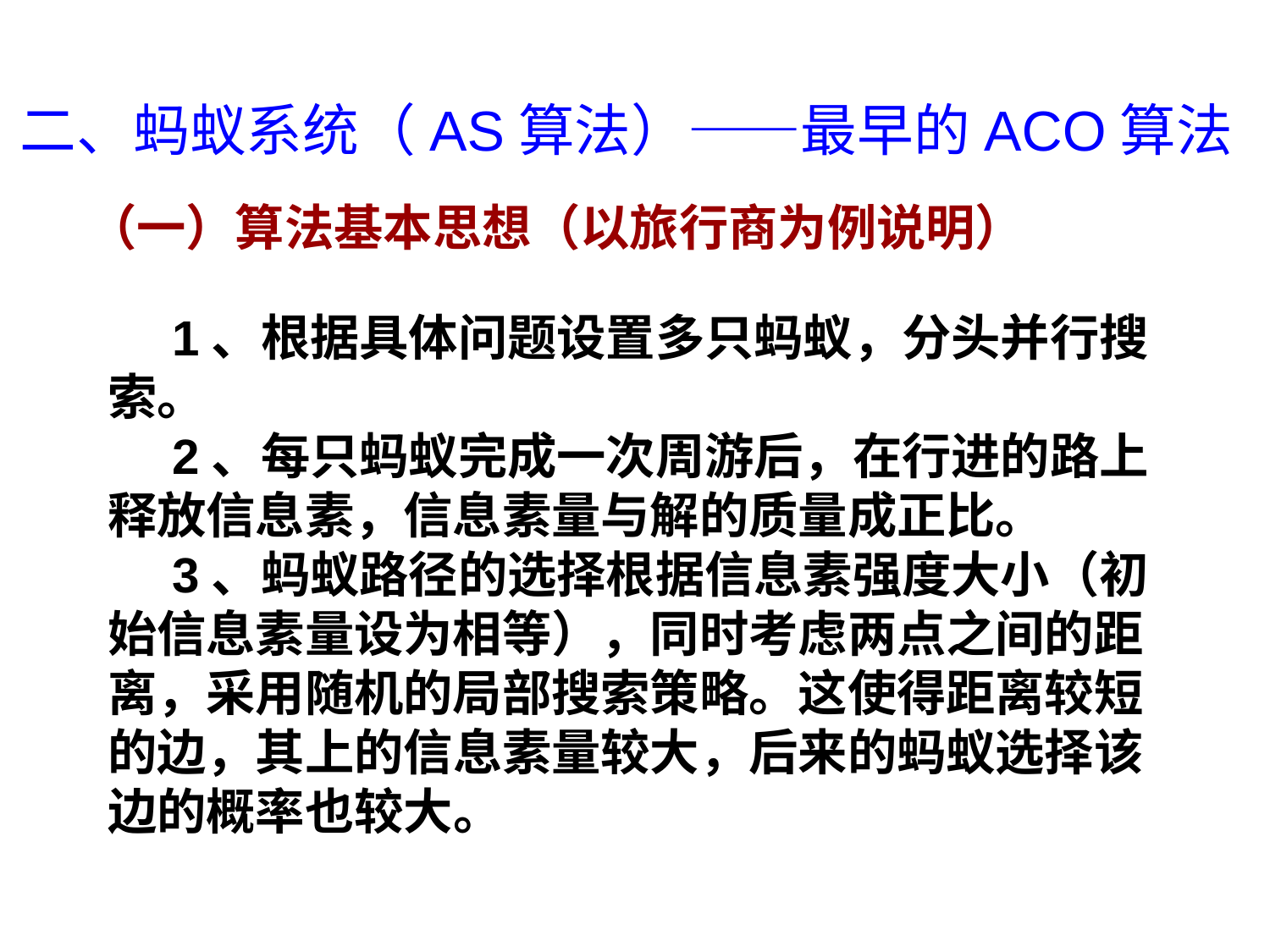

二、蚂蚁系统（AS算法）——最早的ACO算法
（一）算法基本思想（以旅行商为例说明）
  1、根据具体问题设置多只蚂蚁，分头并行搜索。
  2、每只蚂蚁完成一次周游后，在行进的路上释放信息素，信息素量与解的质量成正比。
  3、蚂蚁路径的选择根据信息素强度大小（初始信息素量设为相等），同时考虑两点之间的距离，采用随机的局部搜索策略。这使得距离较短的边，其上的信息素量较大，后来的蚂蚁选择该边的概率也较大。